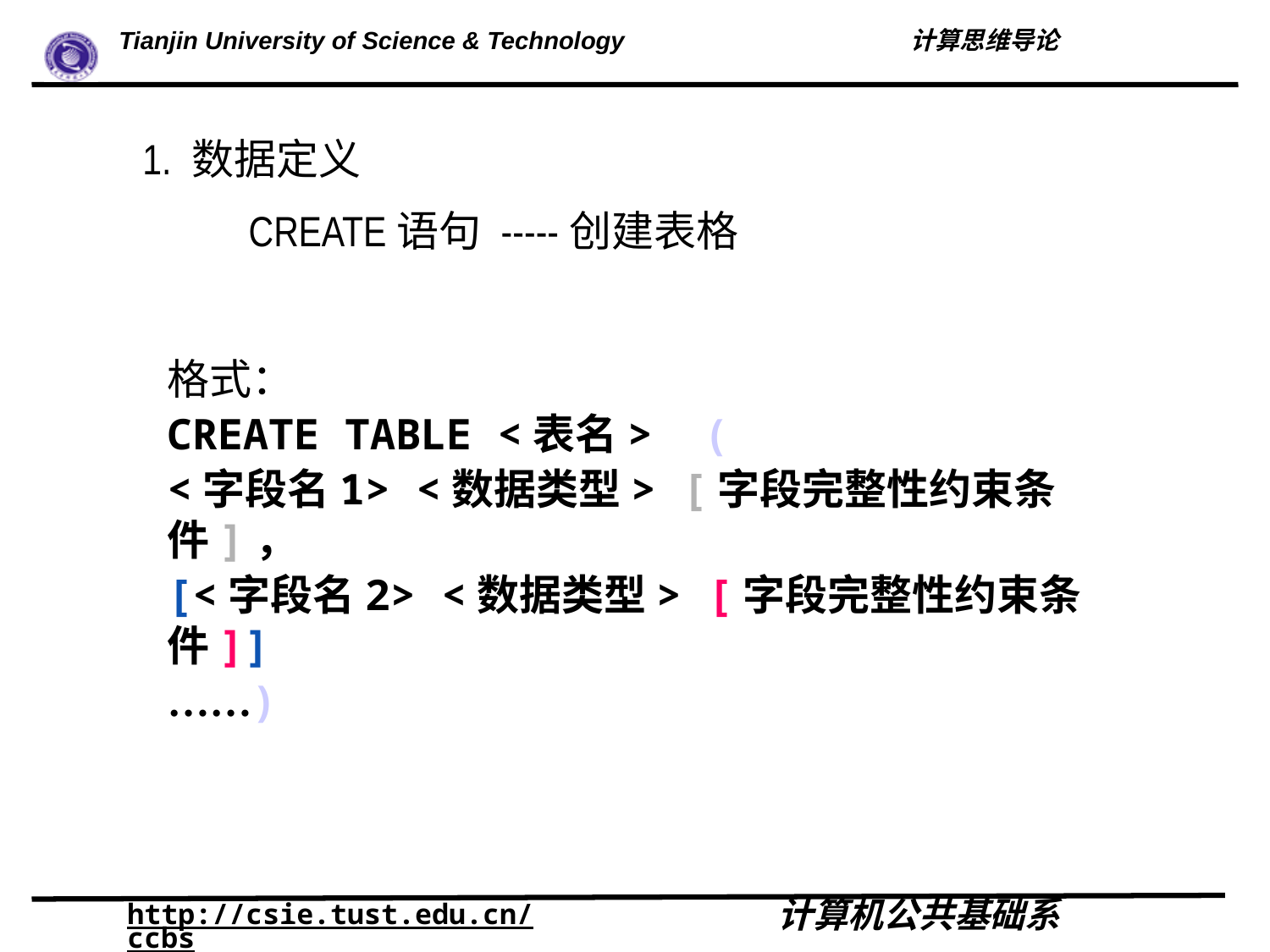

1. 数据定义
 CREATE语句 -----创建表格
格式：
CREATE TABLE <表名>  (
<字段名1> <数据类型> [字段完整性约束条件]，
[<字段名2> <数据类型> [字段完整性约束条件]]
……)